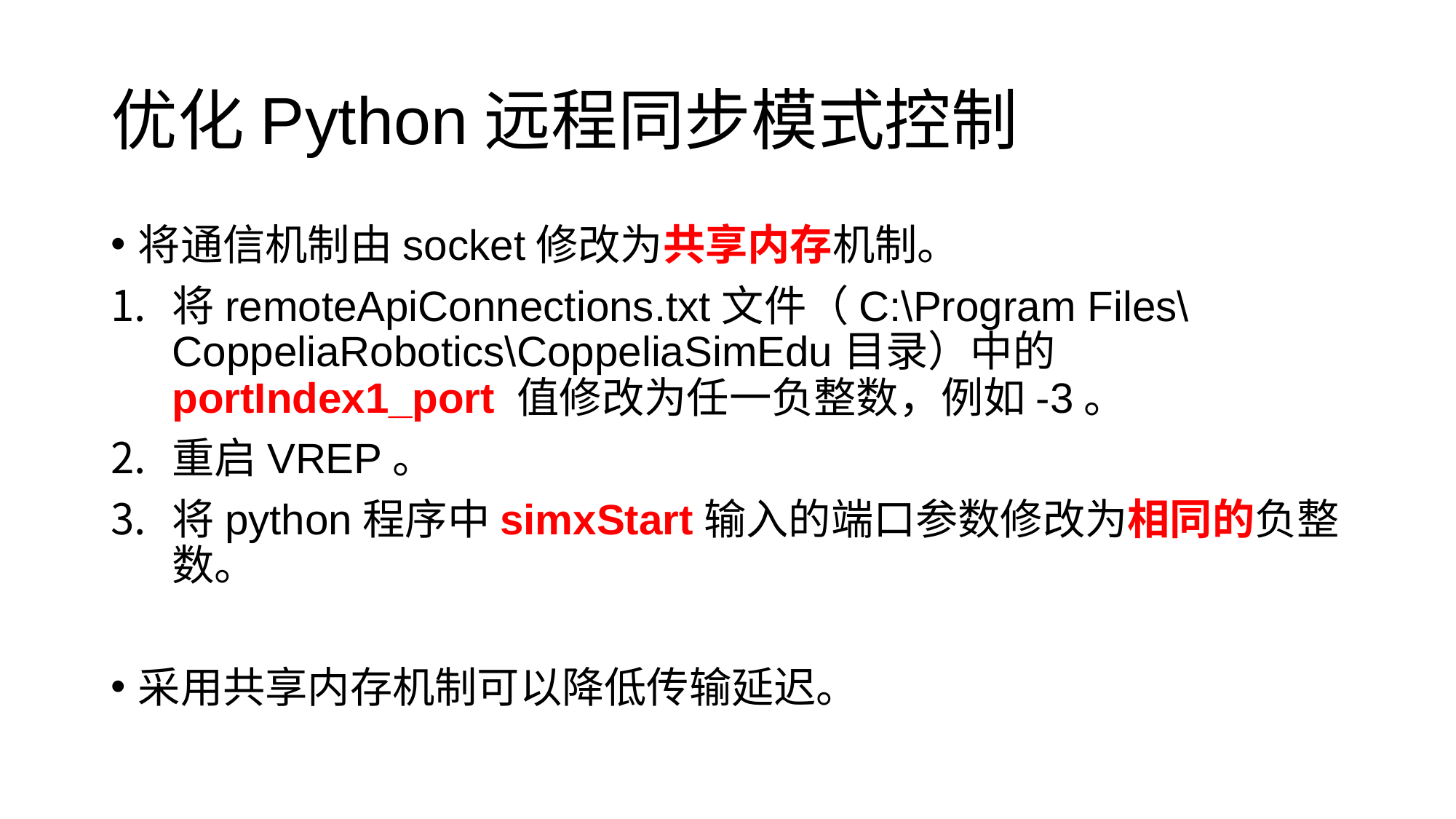

# 优化Python远程同步模式控制
将通信机制由socket修改为共享内存机制。
将remoteApiConnections.txt文件（C:\Program Files\CoppeliaRobotics\CoppeliaSimEdu目录）中的 portIndex1_port 值修改为任一负整数，例如-3。
重启VREP。
将python程序中simxStart输入的端口参数修改为相同的负整数。

采用共享内存机制可以降低传输延迟。